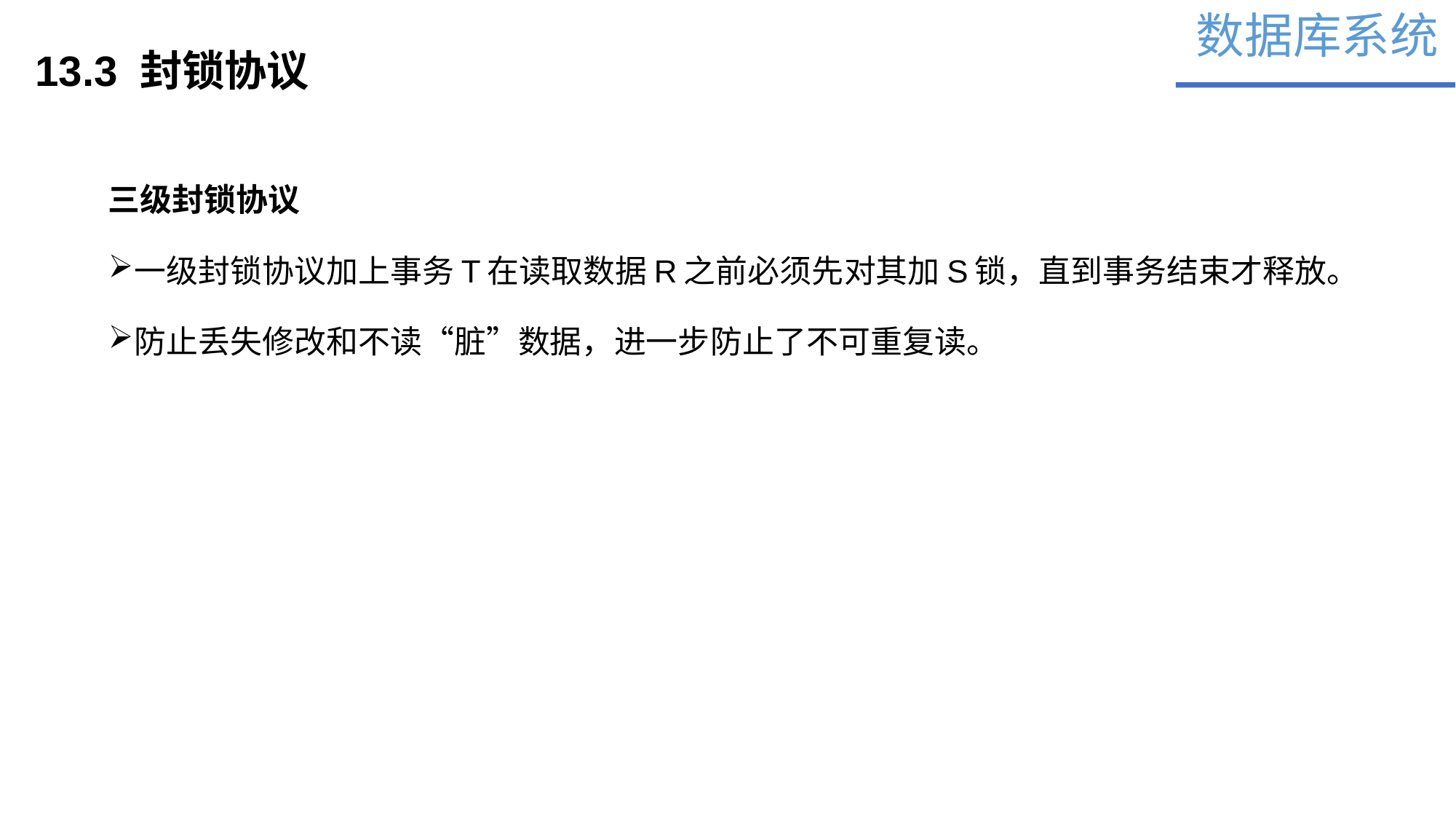

数据库系统
13.3 封锁协议

三级封锁协议
一级封锁协议加上事务T在读取数据R之前必须先对其加S锁，直到事务结束才释放。
防止丢失修改和不读“脏”数据，进一步防止了不可重复读。